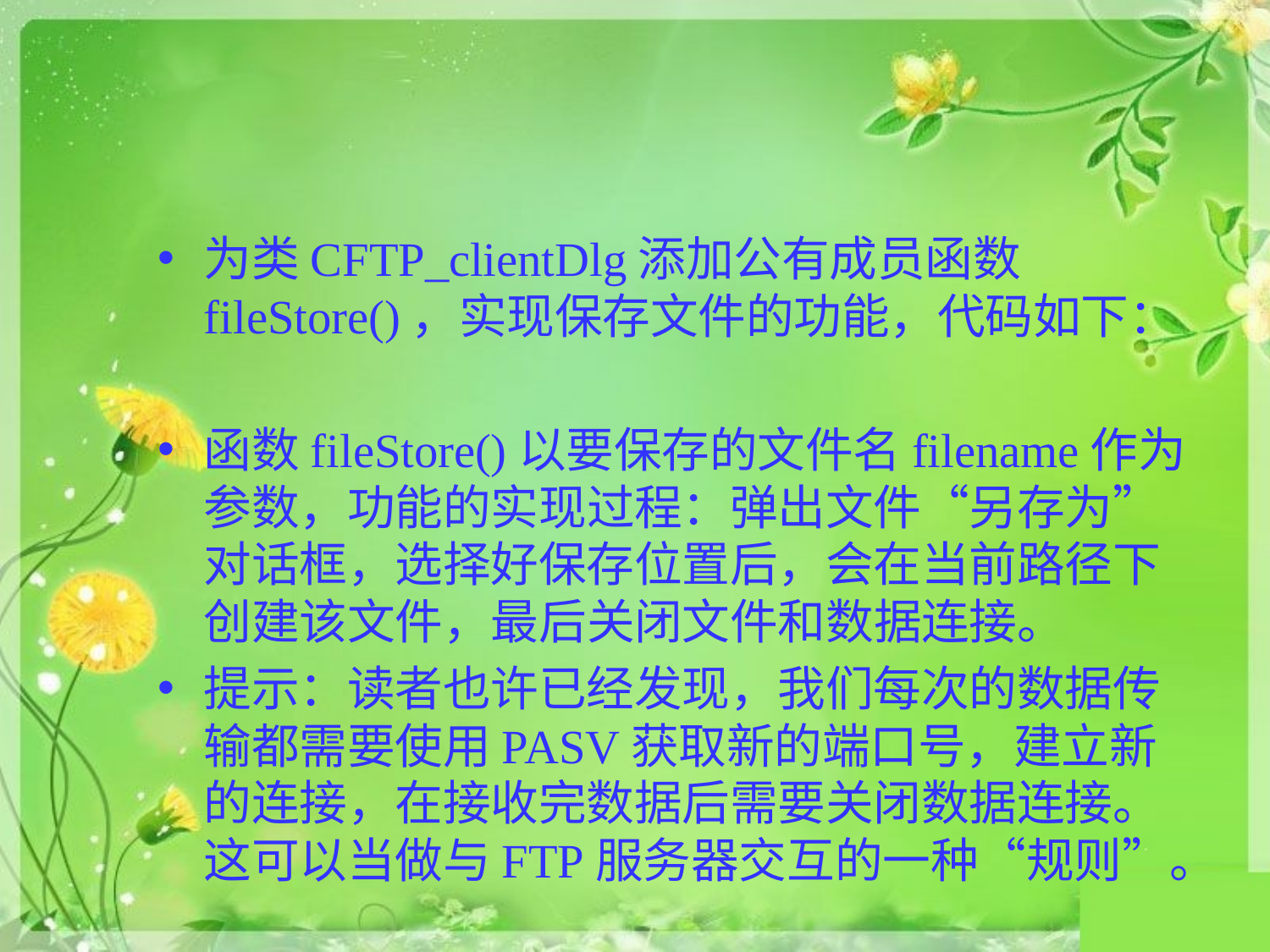

#
为类CFTP_clientDlg添加公有成员函数fileStore()，实现保存文件的功能，代码如下：

函数fileStore()以要保存的文件名filename作为参数，功能的实现过程：弹出文件“另存为”对话框，选择好保存位置后，会在当前路径下创建该文件，最后关闭文件和数据连接。
提示：读者也许已经发现，我们每次的数据传输都需要使用PASV获取新的端口号，建立新的连接，在接收完数据后需要关闭数据连接。这可以当做与FTP服务器交互的一种“规则”。